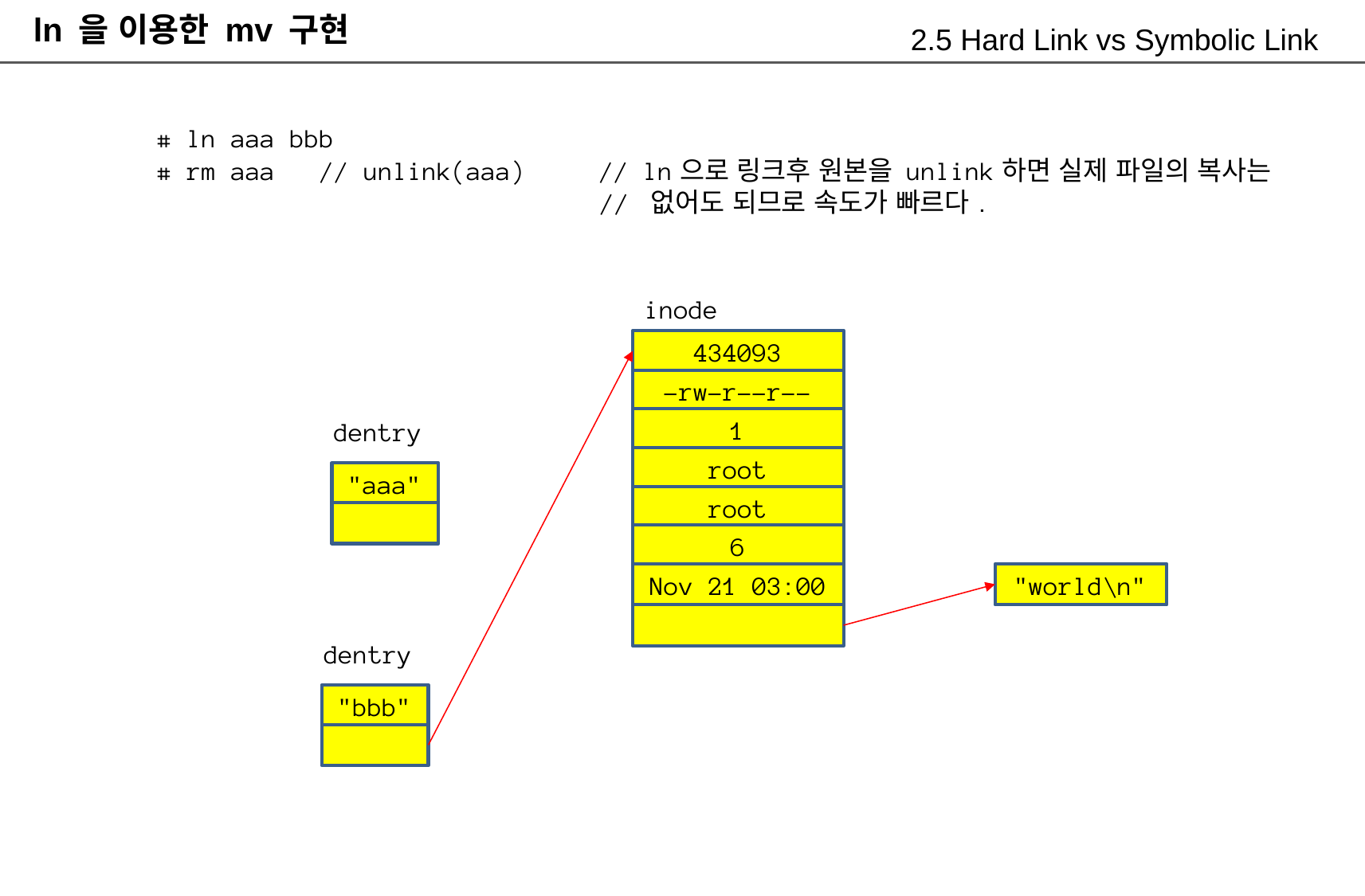

# ln 을 이용한 mv 구현
2.5 Hard Link vs Symbolic Link
# ln aaa bbb
# rm aaa   // unlink(aaa)     // ln으로 링크후 원본을 unlink하면 실제 파일의 복사는
                              // 없어도 되므로 속도가 빠르다.
inode
434093
-rw-r--r--
dentry
1
root
"aaa"
root

6
"world\n"
Nov 21 03:00

dentry
"bbb"